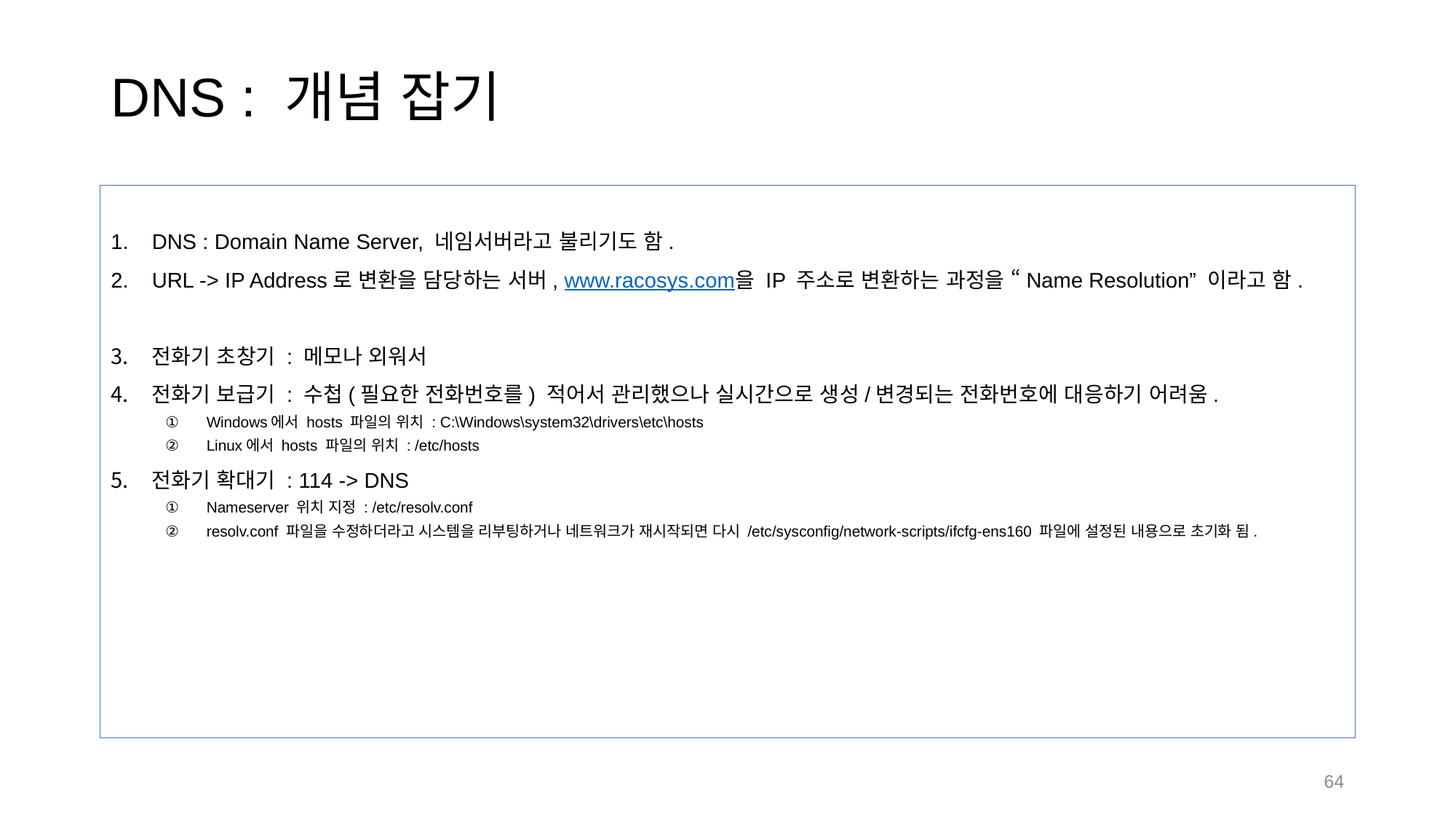

# DNS : 개념 잡기

DNS : Domain Name Server, 네임서버라고 불리기도 함.
URL -> IP Address로 변환을 담당하는 서버, www.racosys.com을 IP 주소로 변환하는 과정을 “Name Resolution” 이라고 함.

전화기 초창기 : 메모나 외워서
전화기 보급기 : 수첩(필요한 전화번호를) 적어서 관리했으나 실시간으로 생성/변경되는 전화번호에 대응하기 어려움.
Windows에서 hosts 파일의 위치 : C:\Windows\system32\drivers\etc\hosts
Linux에서 hosts 파일의 위치 : /etc/hosts
전화기 확대기 : 114 -> DNS
Nameserver 위치 지정 : /etc/resolv.conf
resolv.conf 파일을 수정하더라고 시스템을 리부팅하거나 네트워크가 재시작되면 다시 /etc/sysconfig/network-scripts/ifcfg-ens160 파일에 설정된 내용으로 초기화 됨.
64